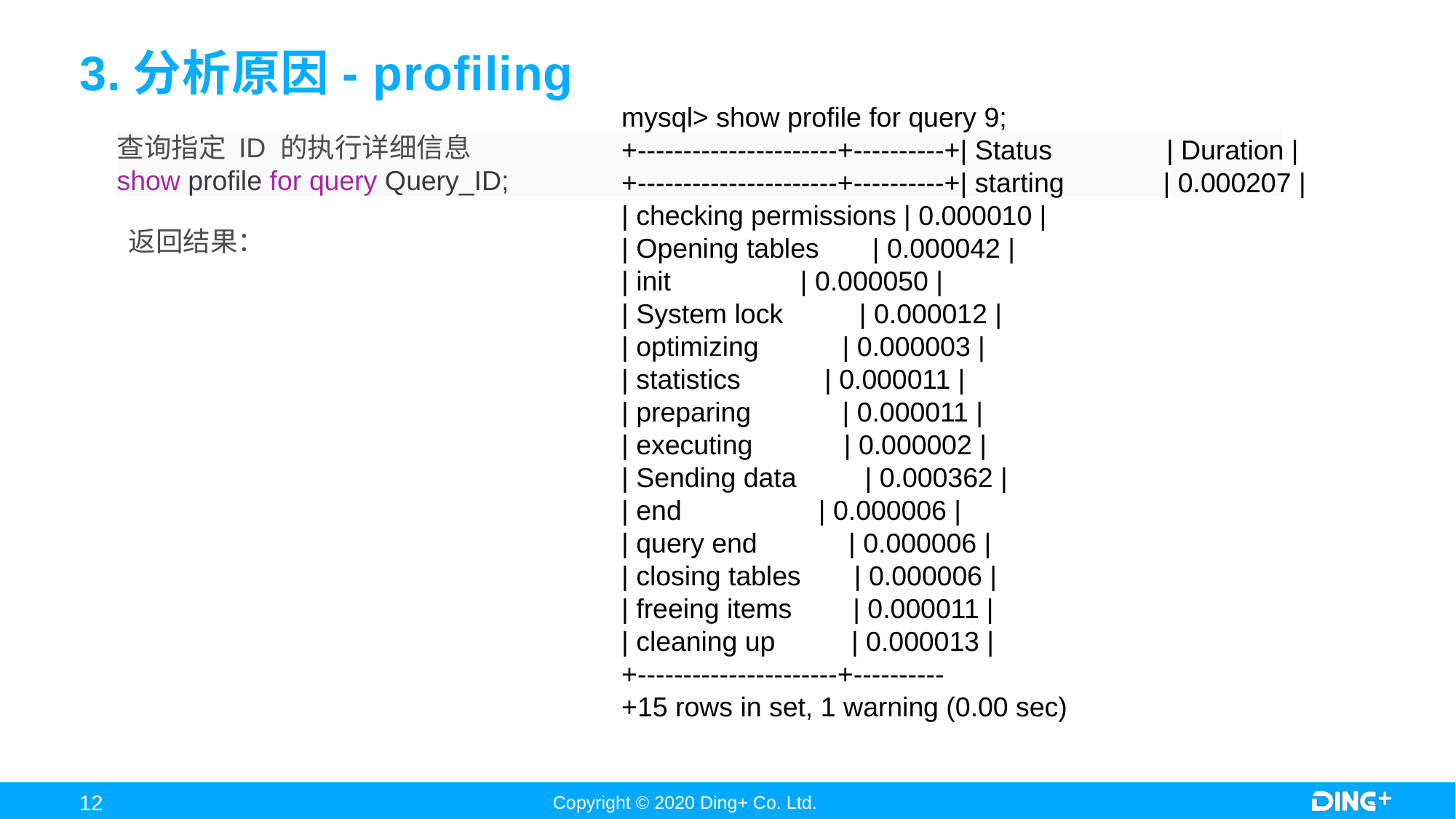

# 3.分析原因- profiling
mysql> show profile for query 9;
+----------------------+----------+| Status               | Duration |
+----------------------+----------+| starting             | 0.000207 |
| checking permissions | 0.000010 |
| Opening tables       | 0.000042 |
| init                 | 0.000050 |
| System lock          | 0.000012 |
| optimizing           | 0.000003 |
| statistics           | 0.000011 |
| preparing            | 0.000011 |
| executing            | 0.000002 |
| Sending data         | 0.000362 |
| end                  | 0.000006 |
| query end            | 0.000006 |
| closing tables       | 0.000006 |
| freeing items        | 0.000011 |
| cleaning up          | 0.000013 |
+----------------------+----------+15 rows in set, 1 warning (0.00 sec)
查询指定 ID 的执行详细信息
show profile for query Query_ID;
返回结果：
12
Copyright © 2020 Ding+ Co. Ltd.